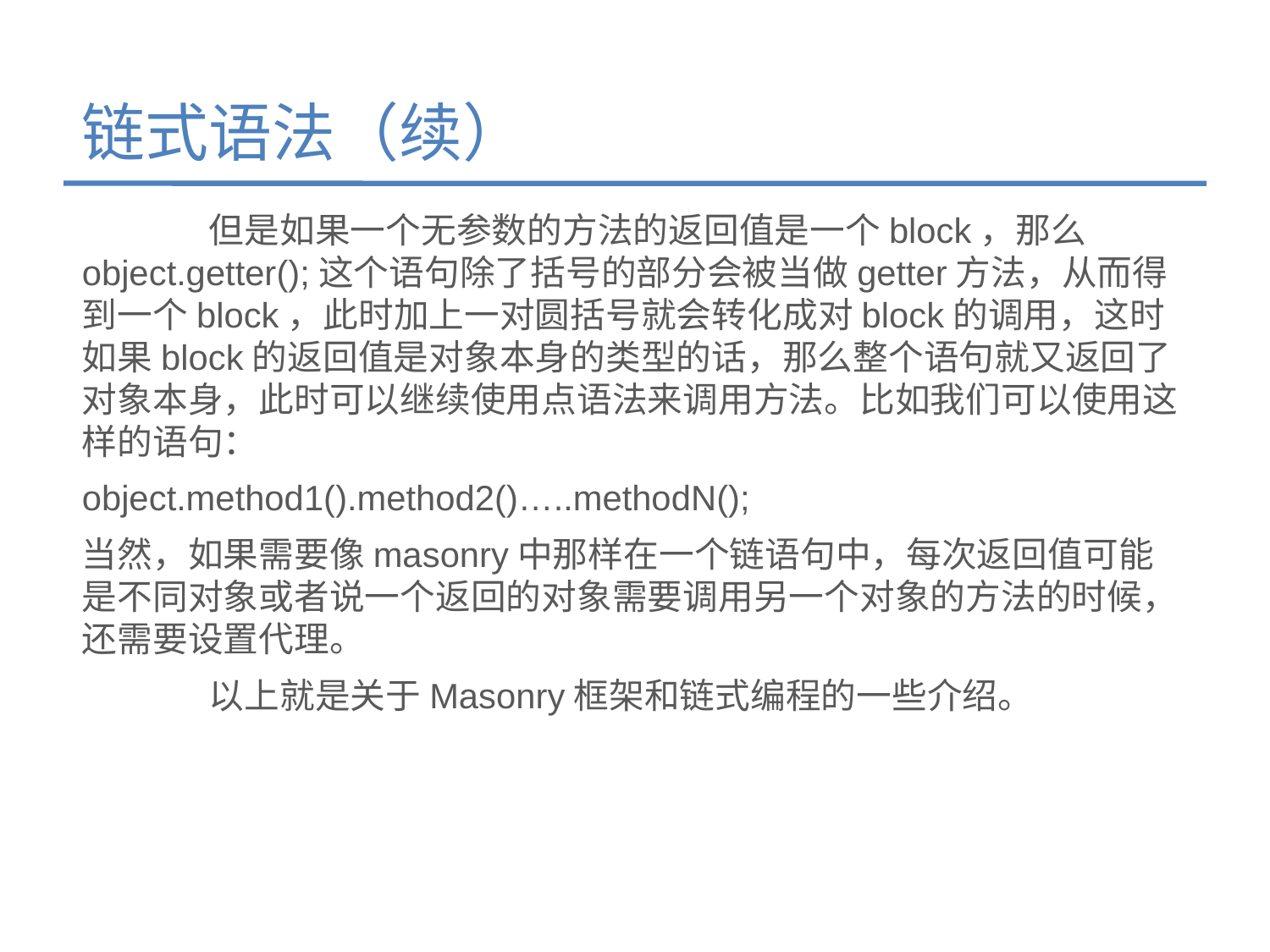

# 链式语法（续）
	但是如果一个无参数的方法的返回值是一个block，那么object.getter();这个语句除了括号的部分会被当做getter方法，从而得到一个block，此时加上一对圆括号就会转化成对block的调用，这时如果block的返回值是对象本身的类型的话，那么整个语句就又返回了对象本身，此时可以继续使用点语法来调用方法。比如我们可以使用这样的语句：
object.method1().method2()…..methodN();
当然，如果需要像masonry中那样在一个链语句中，每次返回值可能是不同对象或者说一个返回的对象需要调用另一个对象的方法的时候，还需要设置代理。
	以上就是关于Masonry框架和链式编程的一些介绍。